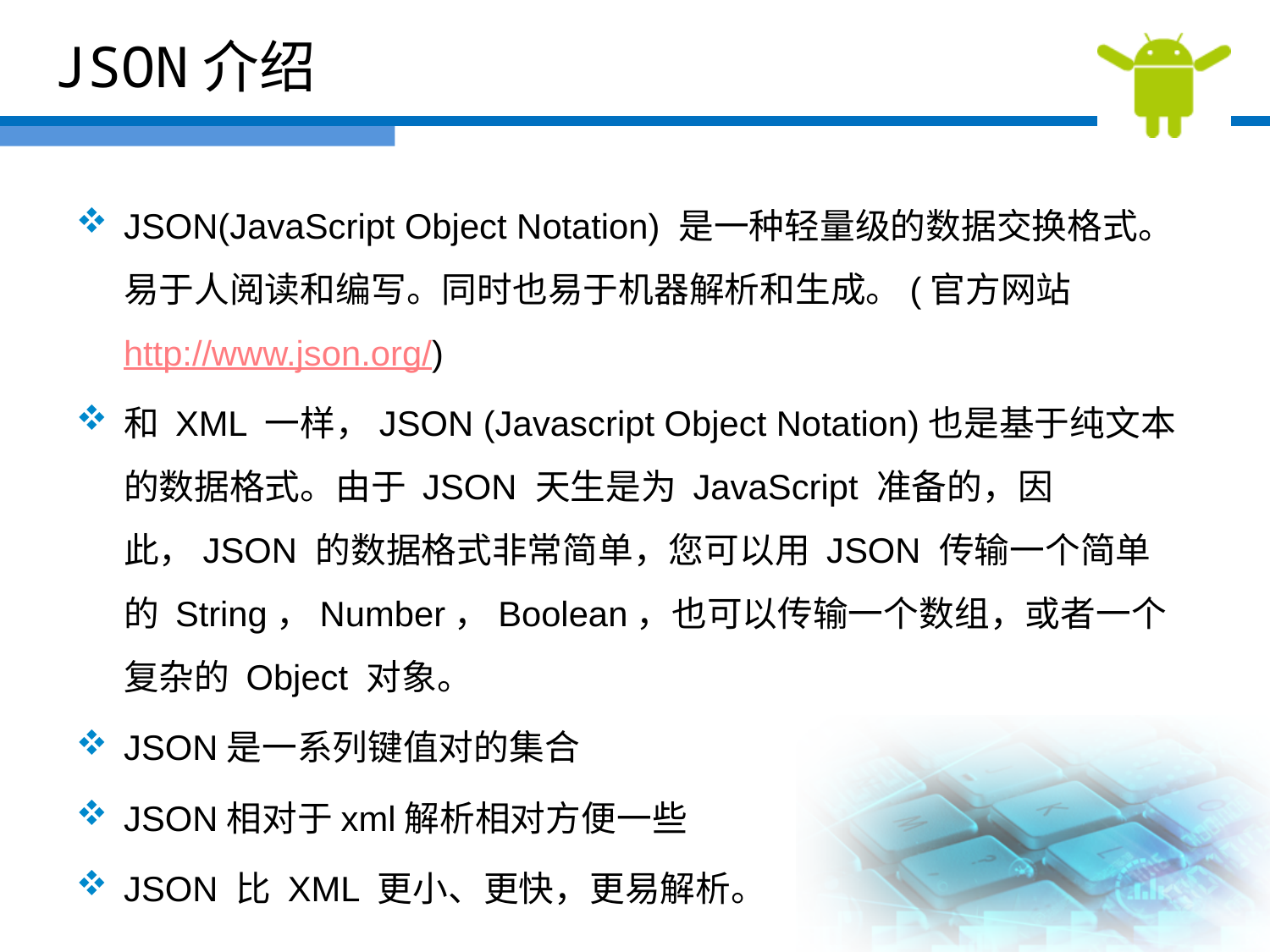

JSON介绍
JSON(JavaScript Object Notation) 是一种轻量级的数据交换格式。易于人阅读和编写。同时也易于机器解析和生成。(官方网站http://www.json.org/)
和 XML 一样，JSON (Javascript Object Notation)也是基于纯文本的数据格式。由于 JSON 天生是为 JavaScript 准备的，因此，JSON 的数据格式非常简单，您可以用 JSON 传输一个简单的 String，Number，Boolean，也可以传输一个数组，或者一个复杂的 Object 对象。
JSON是一系列键值对的集合
JSON相对于xml解析相对方便一些
JSON 比 XML 更小、更快，更易解析。